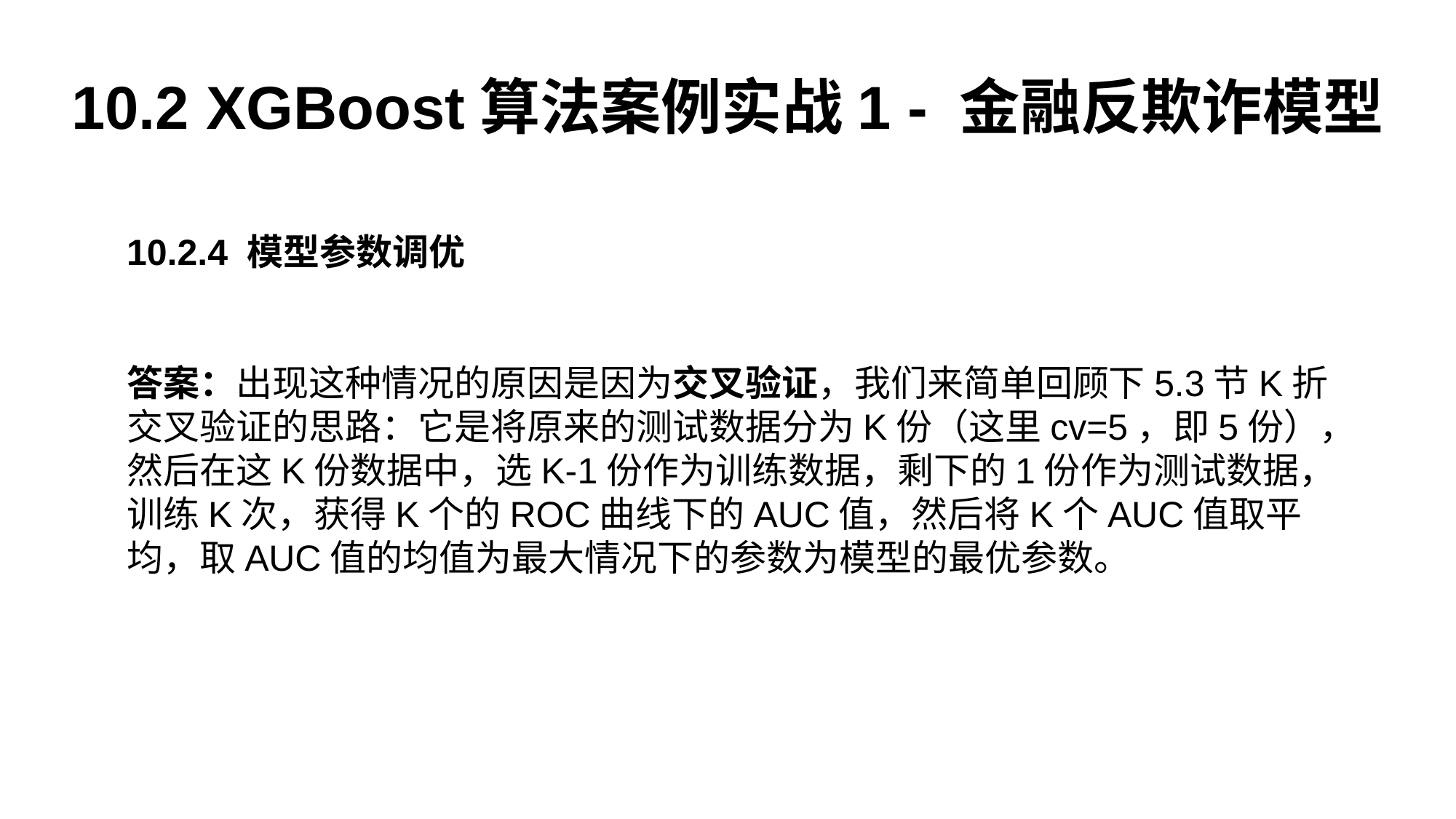

10.2 XGBoost算法案例实战1 - 金融反欺诈模型
10.2.4 模型参数调优

答案：出现这种情况的原因是因为交叉验证，我们来简单回顾下5.3节K折交叉验证的思路：它是将原来的测试数据分为K份（这里cv=5，即5份），然后在这K份数据中，选K-1份作为训练数据，剩下的1份作为测试数据，训练K次，获得K个的ROC曲线下的AUC值，然后将K个AUC值取平均，取AUC值的均值为最大情况下的参数为模型的最优参数。